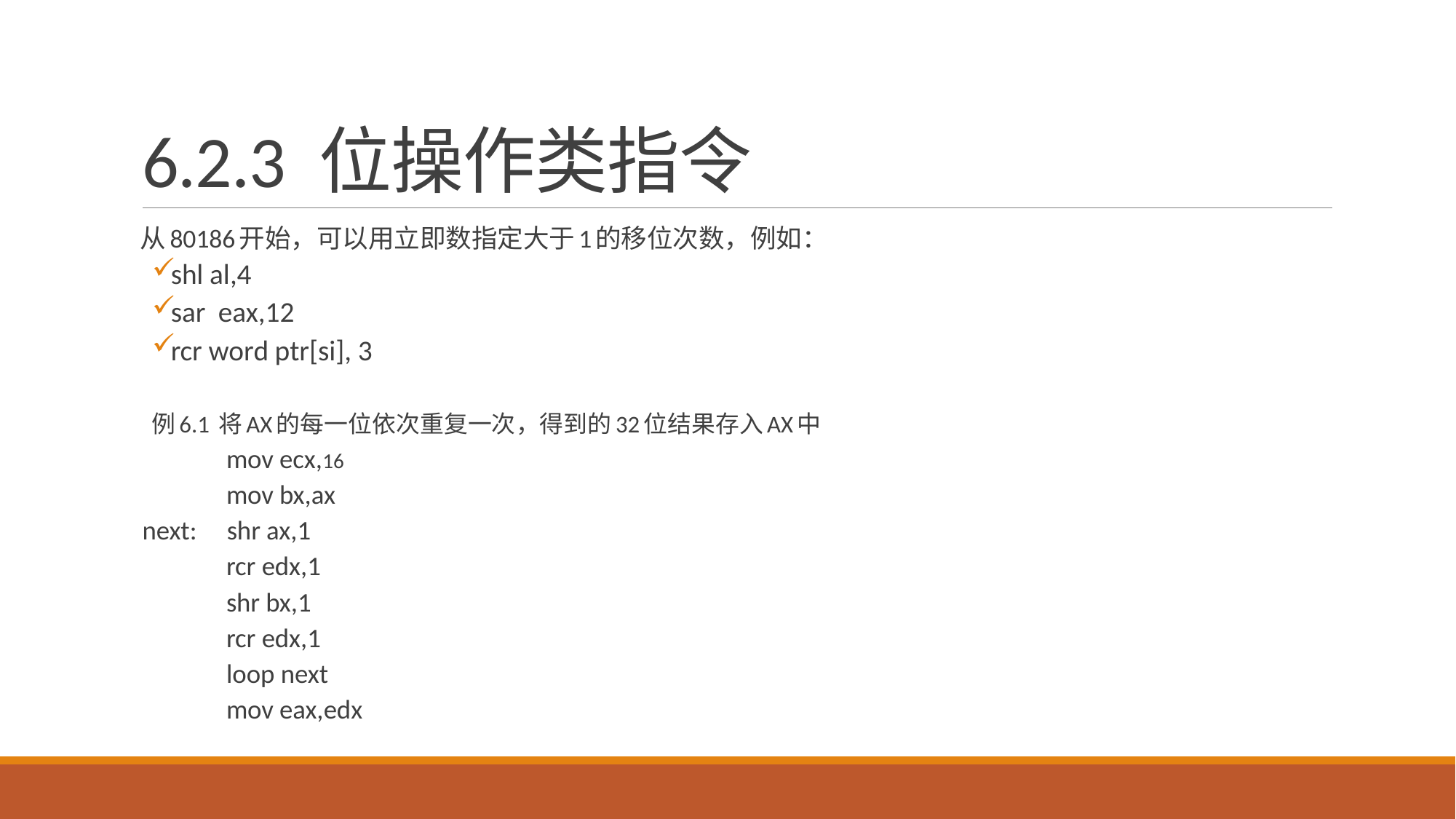

# 6.2.3 位操作类指令
从80186开始，可以用立即数指定大于1的移位次数，例如：
shl al,4
sar  eax,12
rcr word ptr[si], 3

例6.1 将AX的每一位依次重复一次，得到的32位结果存入AX中
mov ecx,16
mov bx,ax
next:     shr ax,1
rcr edx,1
shr bx,1
rcr edx,1
loop next
mov eax,edx